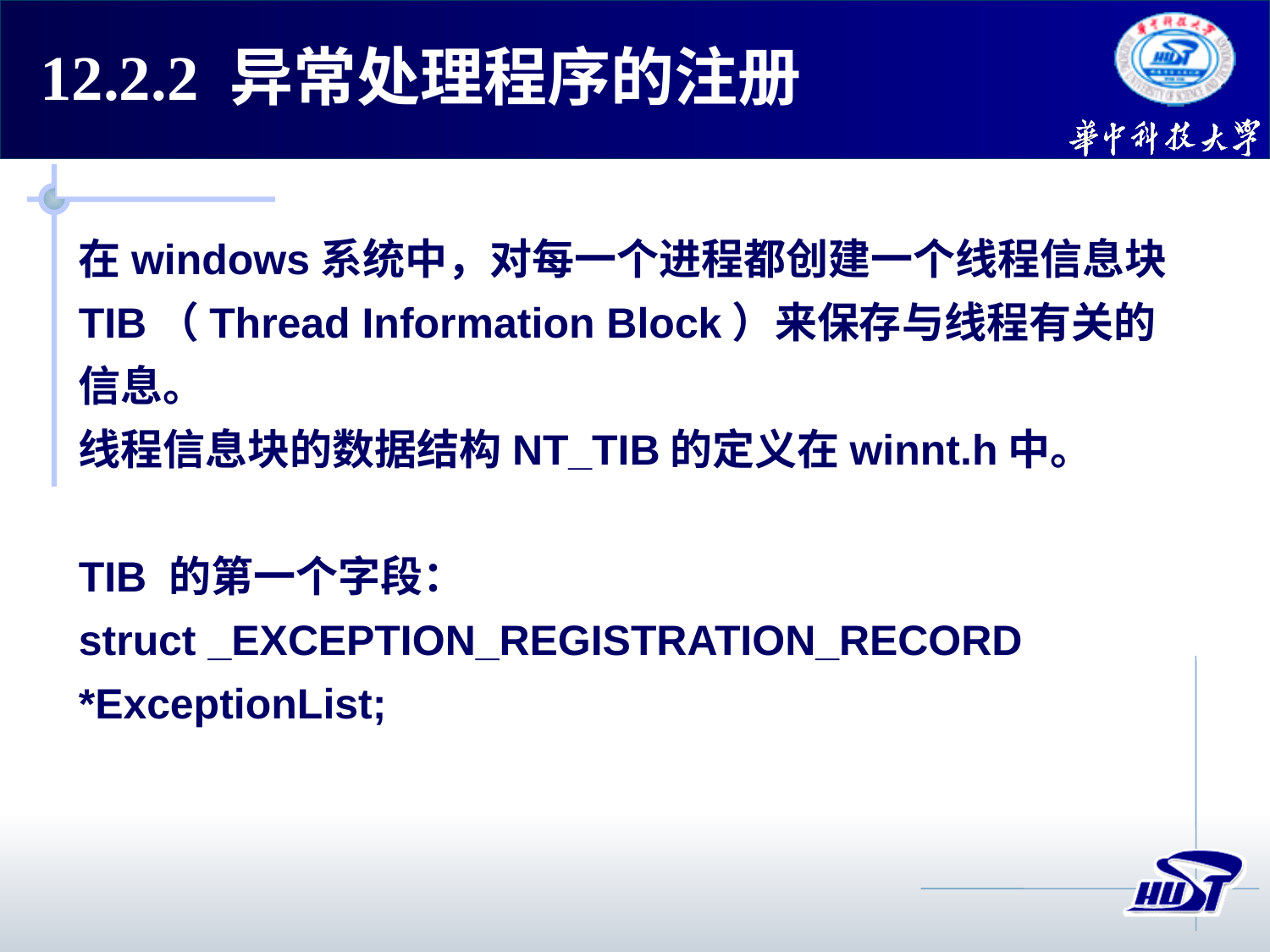

12.2.2 异常处理程序的注册
在windows系统中，对每一个进程都创建一个线程信息块TIB（Thread Information Block）来保存与线程有关的信息。
线程信息块的数据结构NT_TIB的定义在winnt.h中。

TIB 的第一个字段：
struct _EXCEPTION_REGISTRATION_RECORD *ExceptionList;